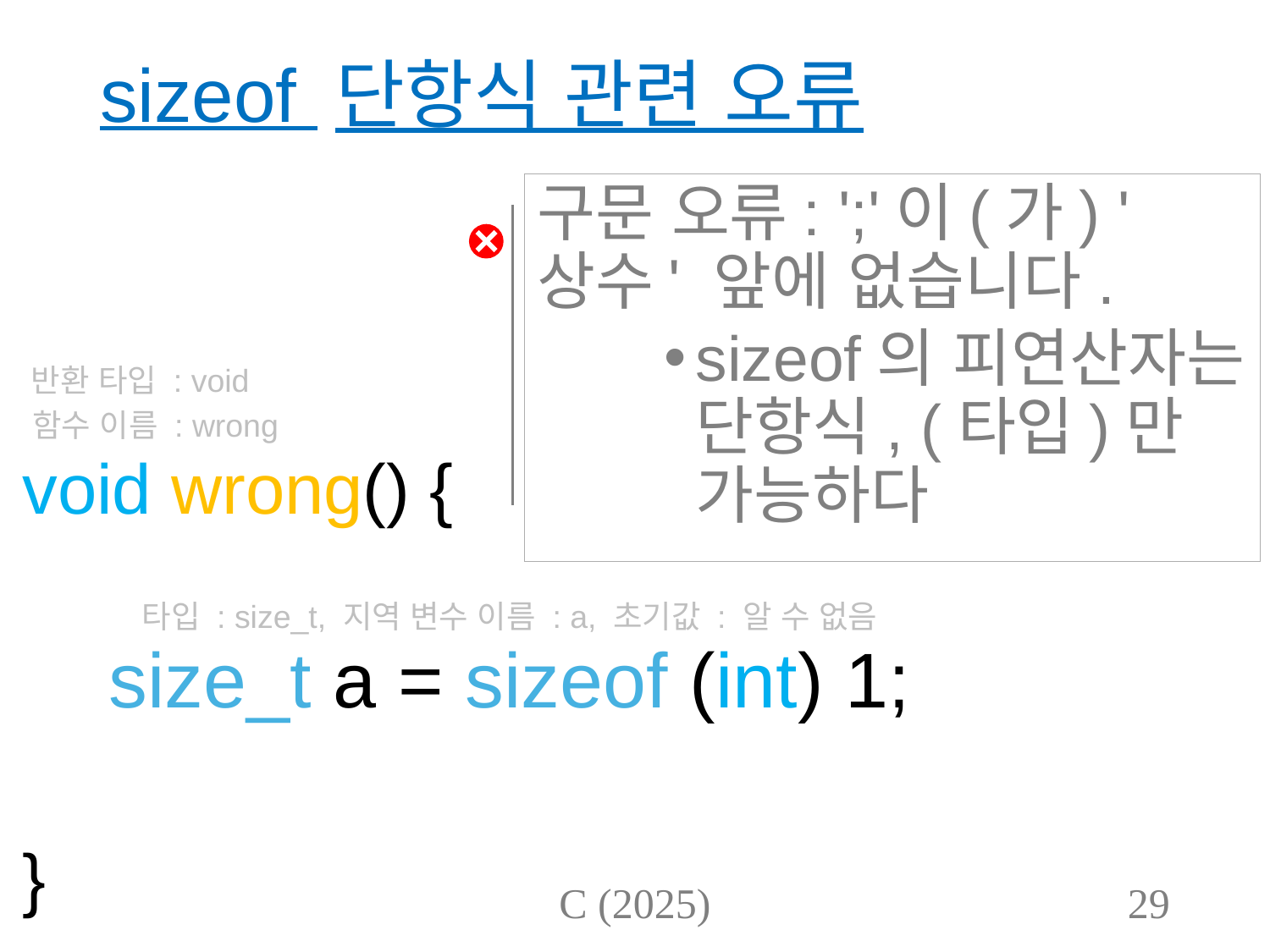

# sizeof 단항식 관련 오류
구문 오류: ';'이(가) '상수' 앞에 없습니다.
sizeof의 피연산자는 단항식, (타입)만 가능하다

반환 타입 : void
함수 이름 : wrong
void wrong() {

    size_t a = sizeof (int) 1;

}
타입 : size_t, 지역 변수 이름 : a, 초기값 : 알 수 없음
C (2025)
29